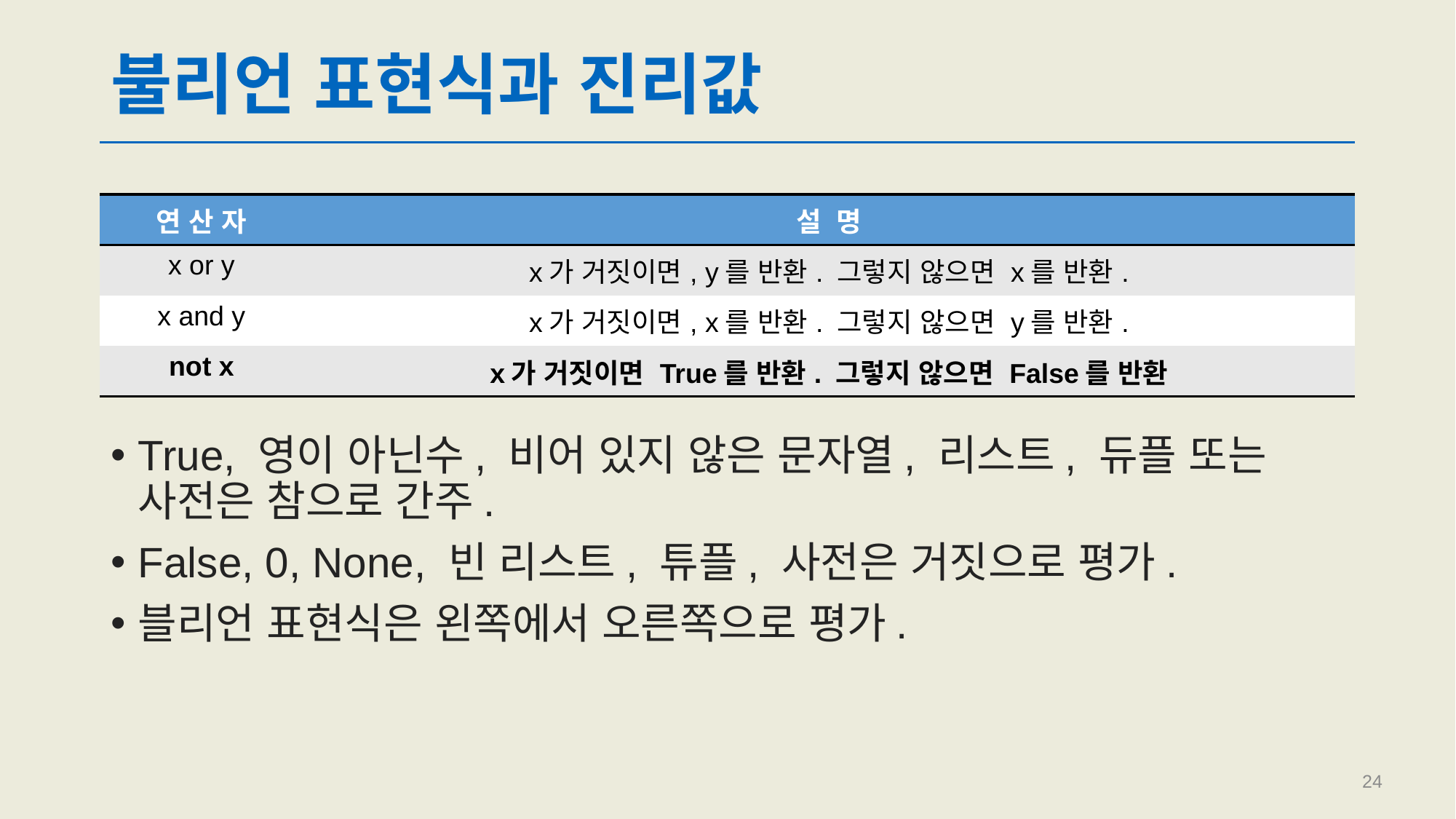

# 불리언 표현식과 진리값
| 연 산 자 | 설 명 |
| --- | --- |
| x or y | x가 거짓이면, y를 반환. 그렇지 않으면 x를 반환. |
| x and y | x가 거짓이면, x를 반환. 그렇지 않으면 y를 반환. |
| not x | x가 거짓이면 True를 반환. 그렇지 않으면 False를 반환 |
True, 영이 아닌수, 비어 있지 않은 문자열, 리스트, 듀플 또는 사전은 참으로 간주.
False, 0, None, 빈 리스트, 튜플, 사전은 거짓으로 평가.
블리언 표현식은 왼쪽에서 오른쪽으로 평가.
24